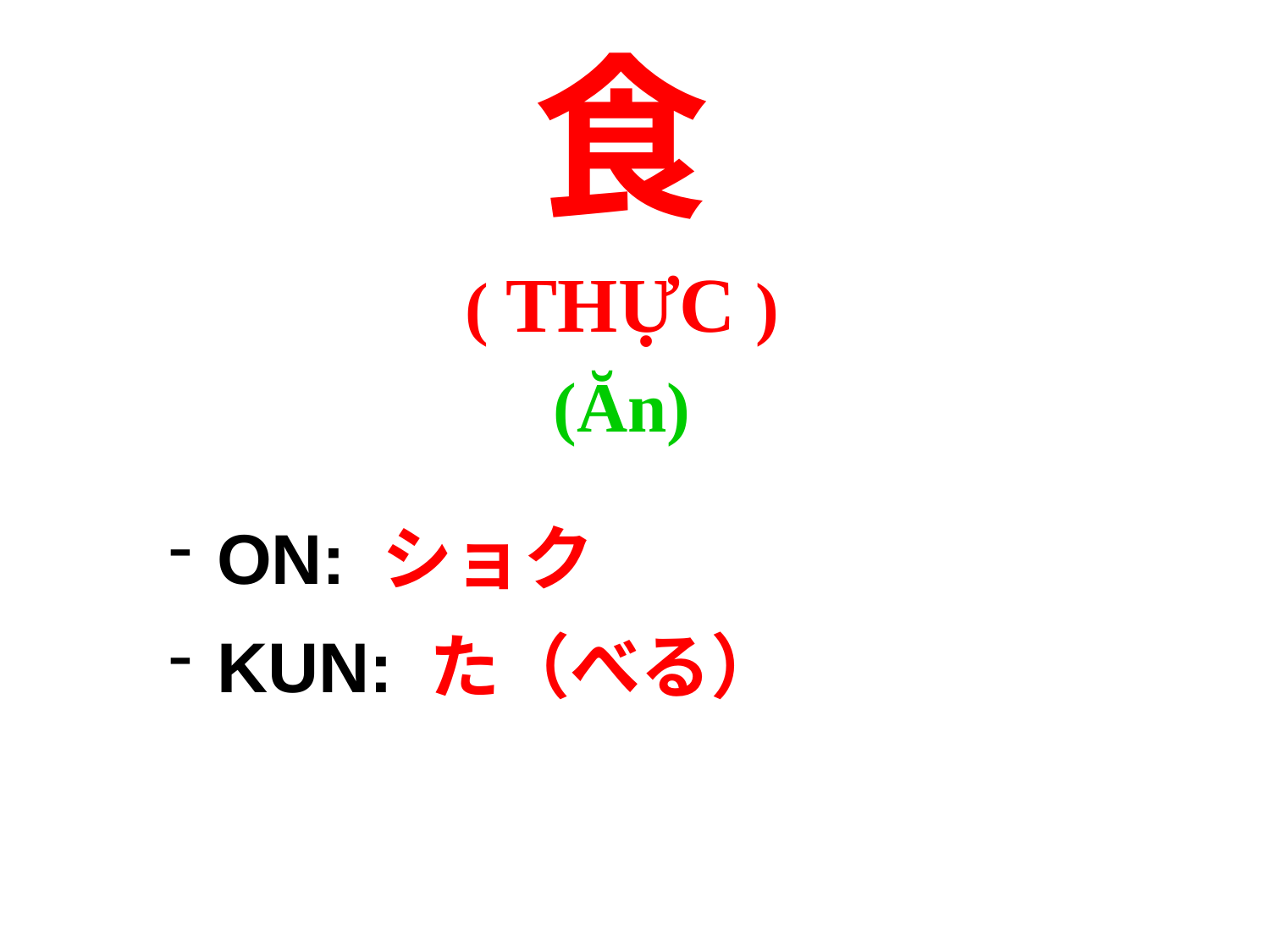

食
( THỰC )
(Ăn)
ON: ショク
KUN: た（べる）